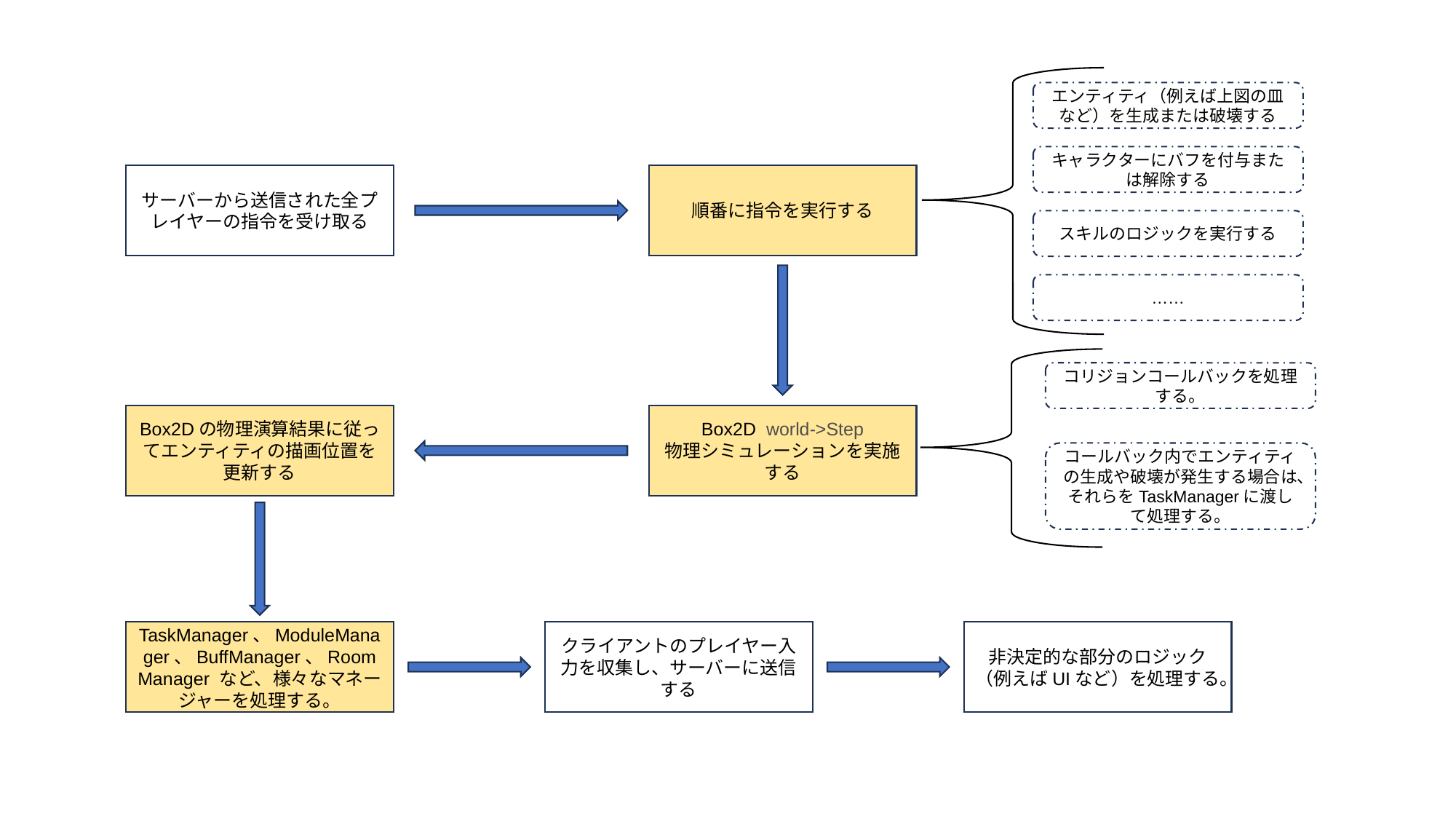

エンティティ（例えば上図の皿など）を生成または破壊する
キャラクターにバフを付与または解除する
サーバーから送信された全プレイヤーの指令を受け取る
順番に指令を実行する

スキルのロジックを実行する
……

コリジョンコールバックを処理する。
Box2Dの物理演算結果に従ってエンティティの描画位置を更新する
Box2D  world->Step
物理シミュレーションを実施する

コールバック内でエンティティの生成や破壊が発生する場合は、それらをTaskManagerに渡して処理する。

非決定的な部分のロジック（例えばUIなど）を処理する。
TaskManager、ModuleManager、BuffManager、RoomManager など、様々なマネージャーを処理する。
クライアントのプレイヤー入力を収集し、サーバーに送信する